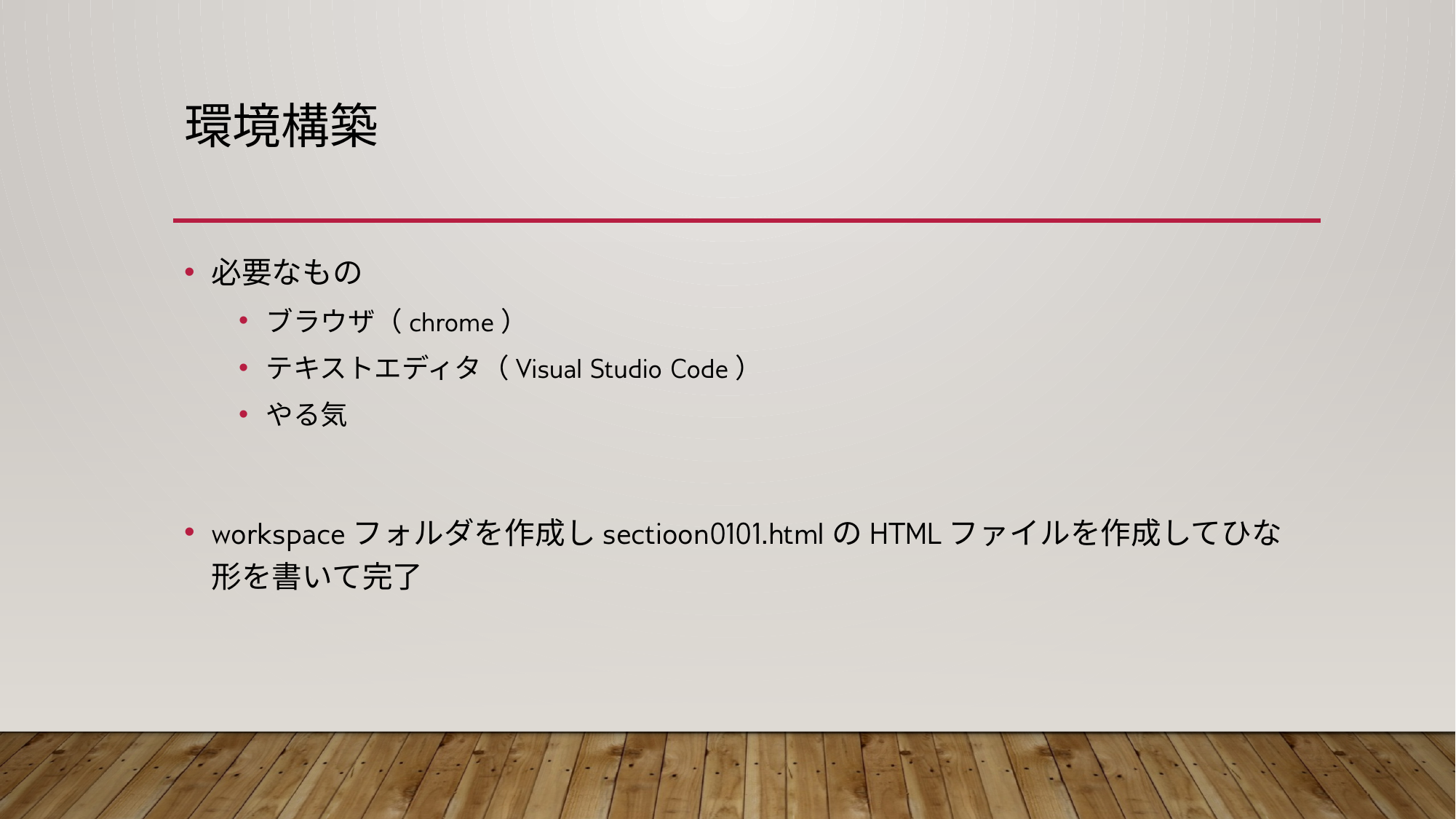

# 環境構築
必要なもの
ブラウザ（chrome）
テキストエディタ（Visual Studio Code）
やる気

workspaceフォルダを作成しsectioon0101.htmlのHTMLファイルを作成してひな形を書いて完了